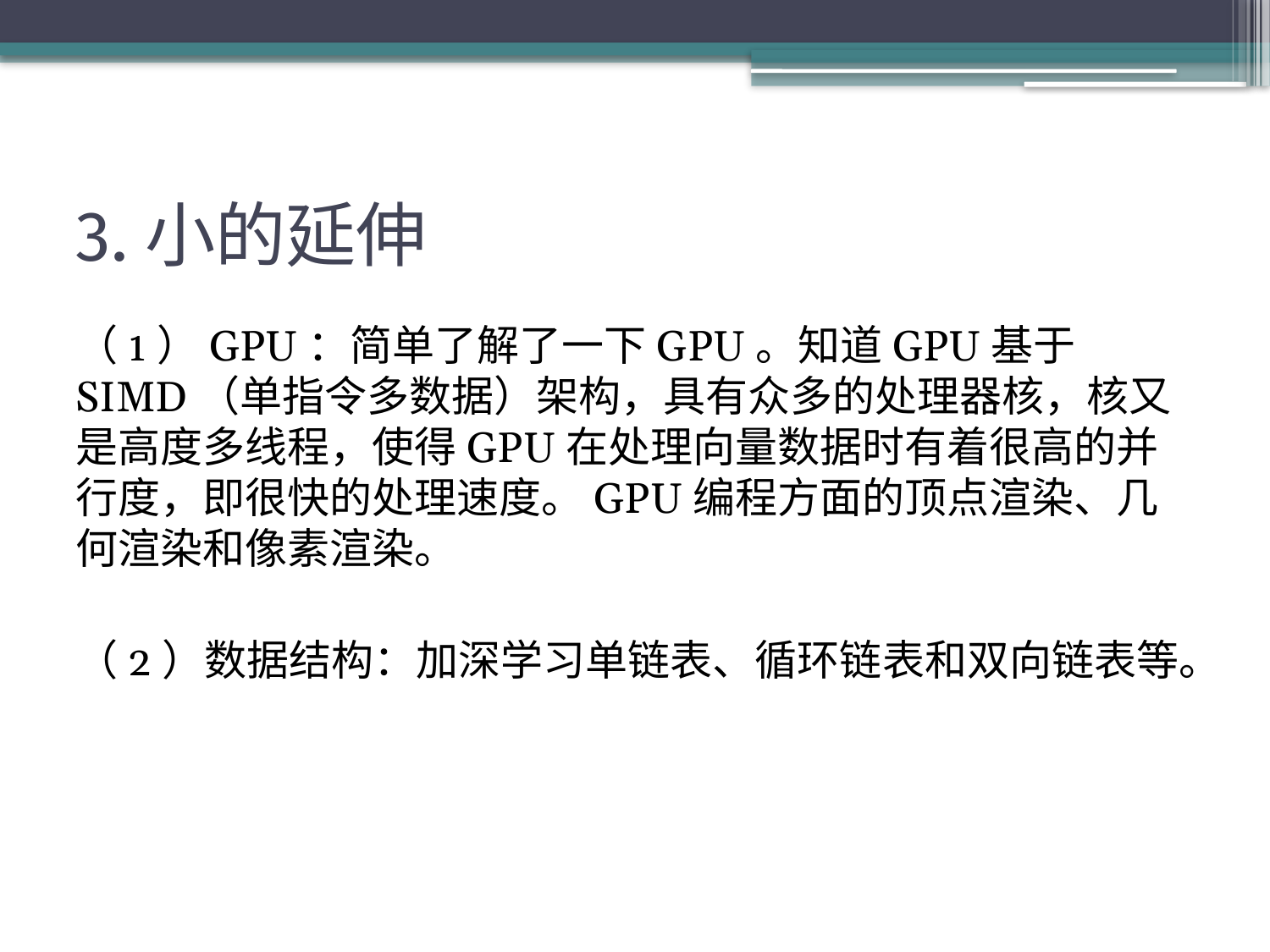

# 3.小的延伸
（1）GPU：简单了解了一下GPU。知道GPU基于SIMD（单指令多数据）架构，具有众多的处理器核，核又是高度多线程，使得GPU在处理向量数据时有着很高的并行度，即很快的处理速度。GPU编程方面的顶点渲染、几何渲染和像素渲染。

（2）数据结构：加深学习单链表、循环链表和双向链表等。